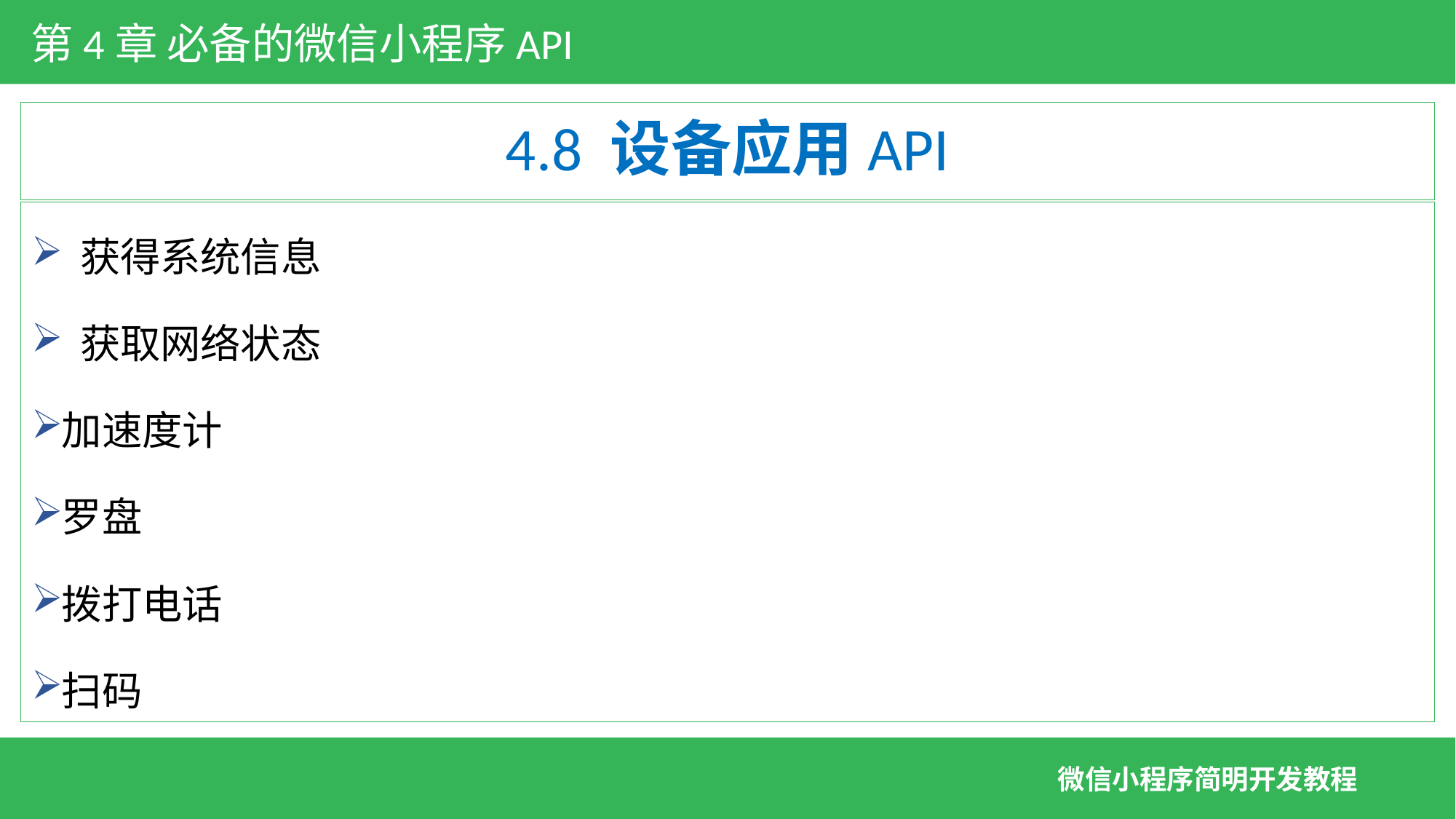

第4章 必备的微信小程序API

# 4.8 设备应用API
 获得系统信息
 获取网络状态
加速度计
罗盘
拨打电话
扫码

微信小程序简明开发教程